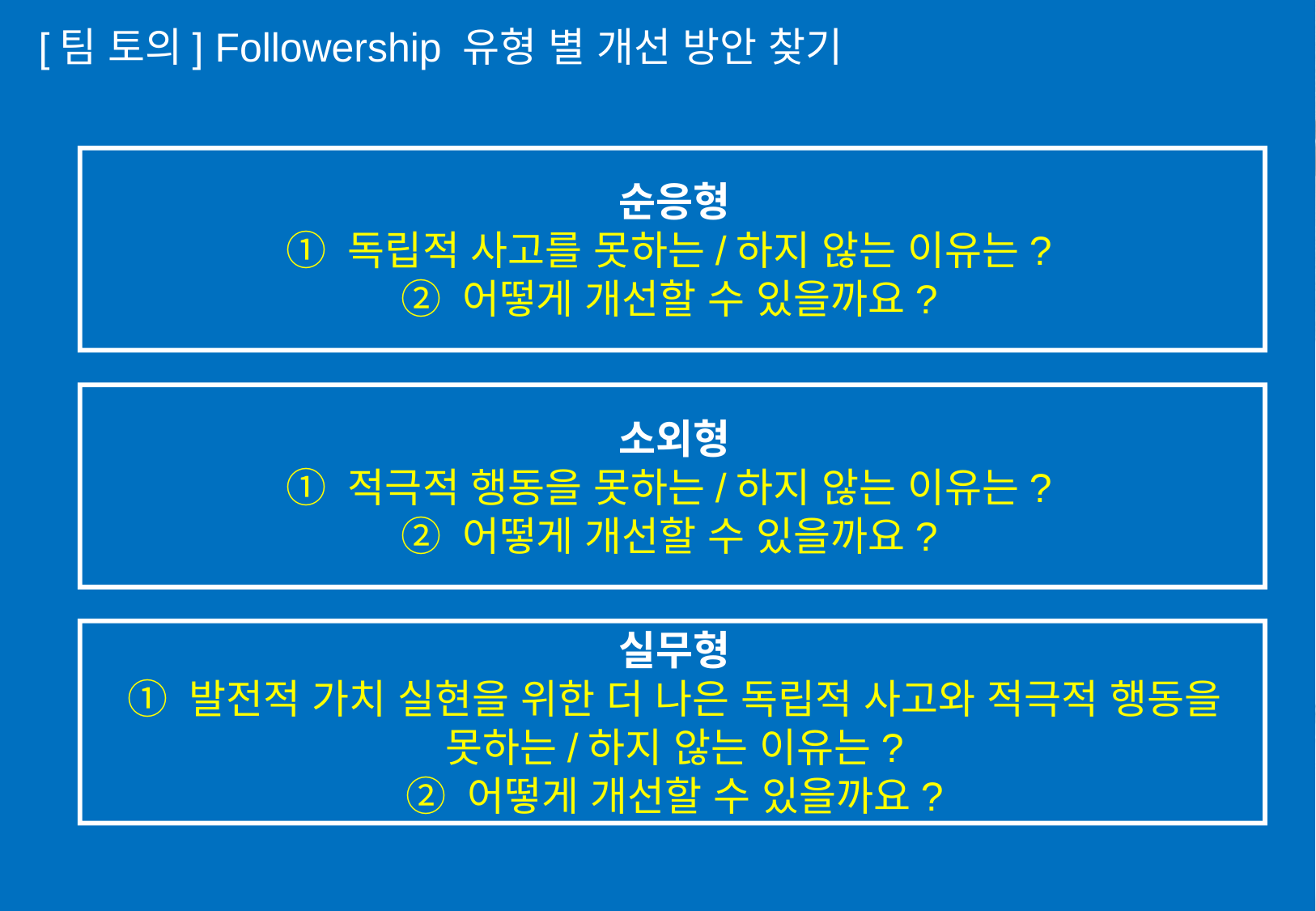

# [팀 토의] Followership 유형 별 개선 방안 찾기
순응형
① 독립적 사고를 못하는/하지 않는 이유는?
② 어떻게 개선할 수 있을까요?

소외형
① 적극적 행동을 못하는/하지 않는 이유는?
② 어떻게 개선할 수 있을까요?

실무형
① 발전적 가치 실현을 위한 더 나은 독립적 사고와 적극적 행동을 못하는/하지 않는 이유는?
② 어떻게 개선할 수 있을까요?